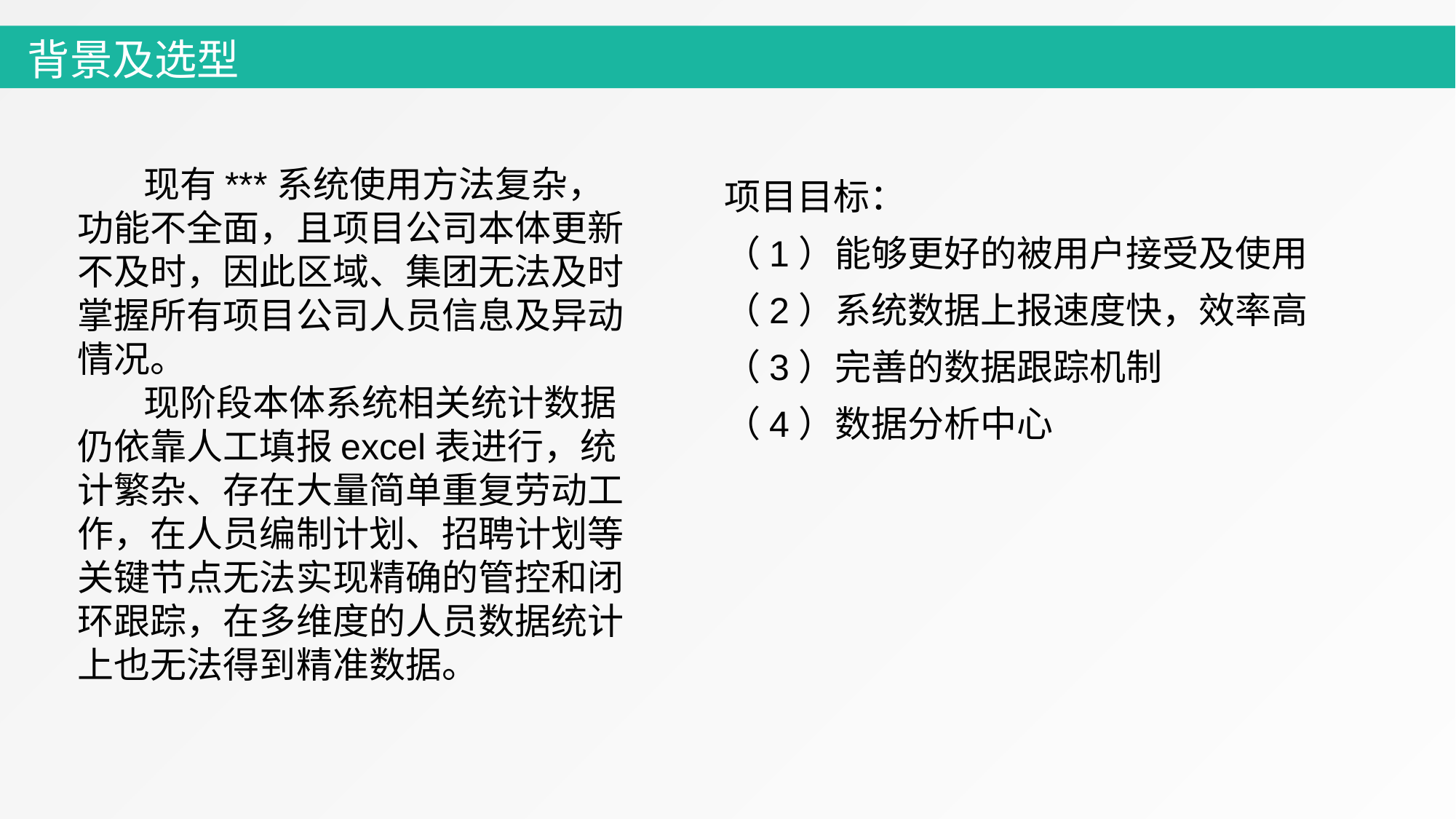

背景及选型
项目目标：
（1）能够更好的被用户接受及使用
（2）系统数据上报速度快，效率高
（3）完善的数据跟踪机制
（4）数据分析中心

       现有***系统使用方法复杂，功能不全面，且项目公司本体更新不及时，因此区域、集团无法及时掌握所有项目公司人员信息及异动情况。
       现阶段本体系统相关统计数据仍依靠人工填报excel表进行，统计繁杂、存在大量简单重复劳动工作，在人员编制计划、招聘计划等关键节点无法实现精确的管控和闭环跟踪，在多维度的人员数据统计上也无法得到精准数据。